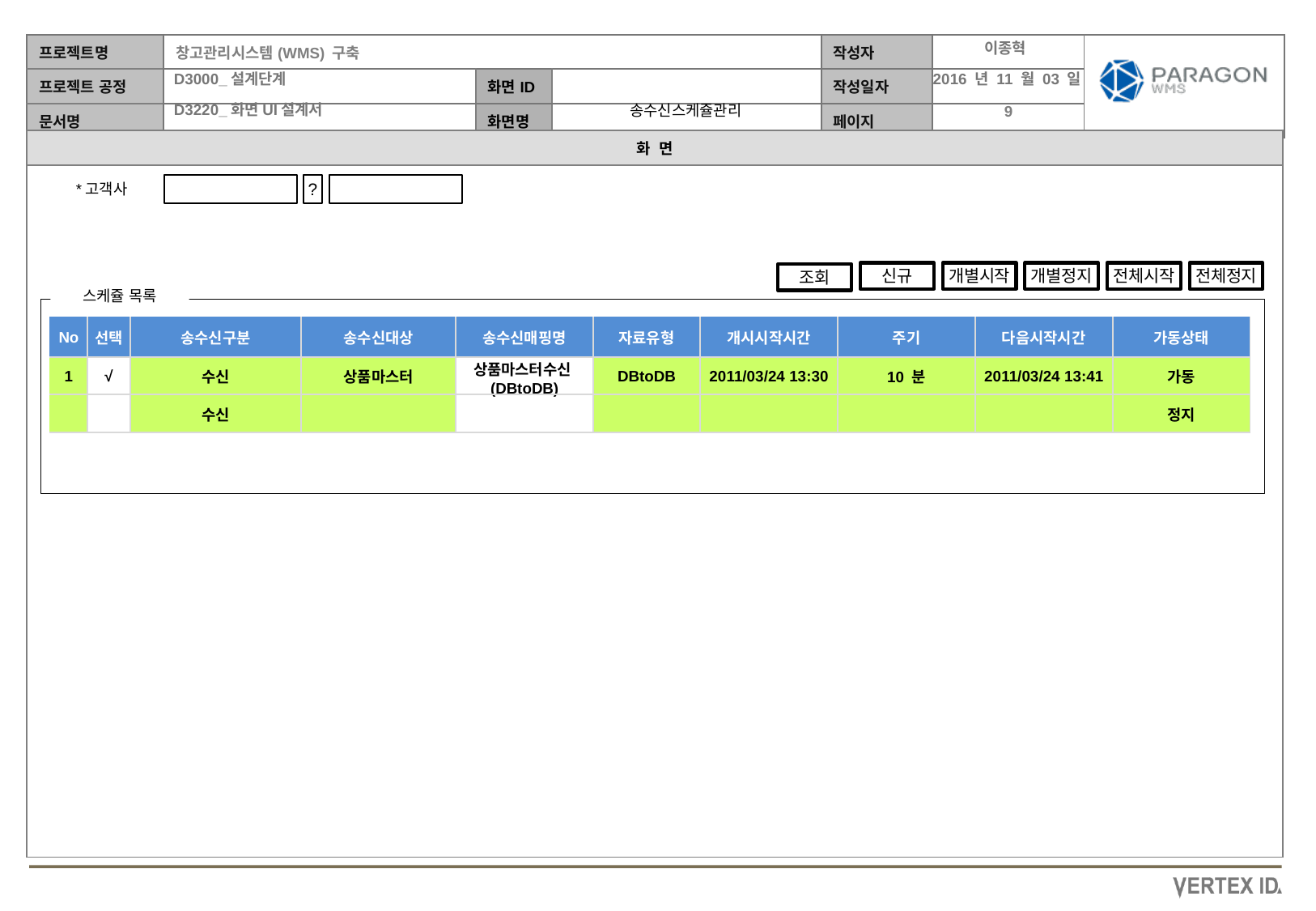

이종혁
2016 년 11 월 03 일
송수신스케쥴관리
*고객사

?

신규
개별시작
개별정지
전체시작
전체정지
조회
스케쥴 목록

| No | 선택 | 송수신구분 | 송수신대상 | 송수신매핑명 | 자료유형 | 개시시작시간 | 주기 | 다음시작시간 | 가동상태 |
| --- | --- | --- | --- | --- | --- | --- | --- | --- | --- |
| 1 | √ | 수신 | 상품마스터 | 상품마스터수신(DBtoDB) | DBtoDB | 2011/03/24 13:30 | 10 분 | 2011/03/24 13:41 | 가동 |
|  |  | 수신 |  |  |  |  |  |  | 정지 |